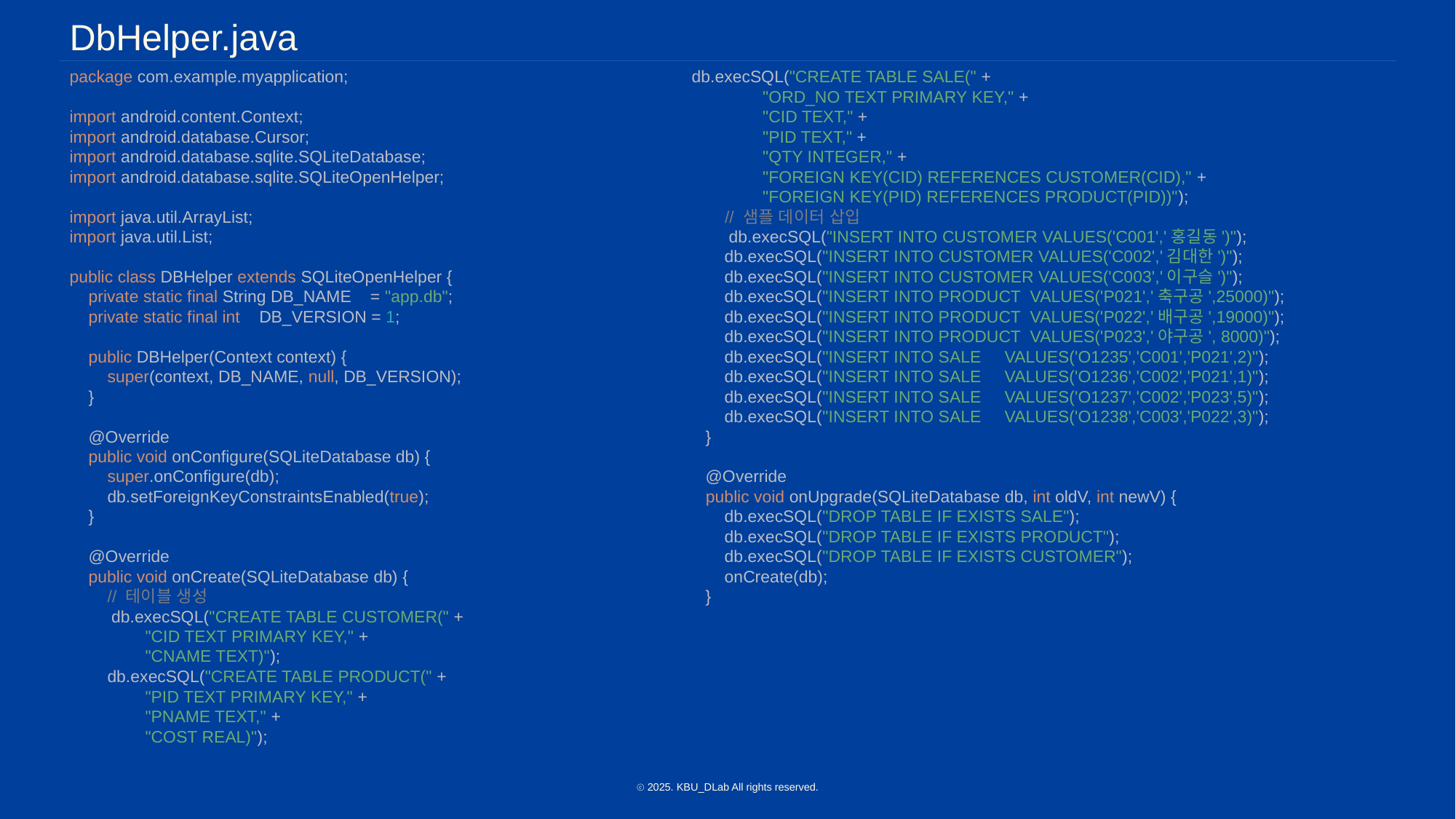

DbHelper.java
package com.example.myapplication;
import android.content.Context;
import android.database.Cursor;
import android.database.sqlite.SQLiteDatabase;
import android.database.sqlite.SQLiteOpenHelper;
import java.util.ArrayList;
import java.util.List;
public class DBHelper extends SQLiteOpenHelper {
    private static final String DB_NAME    = "app.db";
    private static final int    DB_VERSION = 1;
    public DBHelper(Context context) {
        super(context, DB_NAME, null, DB_VERSION);
    }
    @Override
    public void onConfigure(SQLiteDatabase db) {
        super.onConfigure(db);
        db.setForeignKeyConstraintsEnabled(true);
    }
    @Override
    public void onCreate(SQLiteDatabase db) {
        // 테이블 생성
        db.execSQL("CREATE TABLE CUSTOMER(" +
                "CID TEXT PRIMARY KEY," +
                "CNAME TEXT)");
        db.execSQL("CREATE TABLE PRODUCT(" +
                "PID TEXT PRIMARY KEY," +
                "PNAME TEXT," +
                "COST REAL)");
 db.execSQL("CREATE TABLE SALE(" +
                "ORD_NO TEXT PRIMARY KEY," +
                "CID TEXT," +
                "PID TEXT," +
                "QTY INTEGER," +
                "FOREIGN KEY(CID) REFERENCES CUSTOMER(CID)," +
                "FOREIGN KEY(PID) REFERENCES PRODUCT(PID))");
        // 샘플 데이터 삽입
        db.execSQL("INSERT INTO CUSTOMER VALUES('C001','홍길동')");
        db.execSQL("INSERT INTO CUSTOMER VALUES('C002','김대한')");
        db.execSQL("INSERT INTO CUSTOMER VALUES('C003','이구슬')");
        db.execSQL("INSERT INTO PRODUCT  VALUES('P021','축구공',25000)");
        db.execSQL("INSERT INTO PRODUCT  VALUES('P022','배구공',19000)");
        db.execSQL("INSERT INTO PRODUCT  VALUES('P023','야구공', 8000)");
        db.execSQL("INSERT INTO SALE     VALUES('O1235','C001','P021',2)");
        db.execSQL("INSERT INTO SALE     VALUES('O1236','C002','P021',1)");
        db.execSQL("INSERT INTO SALE     VALUES('O1237','C002','P023',5)");
        db.execSQL("INSERT INTO SALE     VALUES('O1238','C003','P022',3)");
    }
    @Override
    public void onUpgrade(SQLiteDatabase db, int oldV, int newV) {
        db.execSQL("DROP TABLE IF EXISTS SALE");
        db.execSQL("DROP TABLE IF EXISTS PRODUCT");
        db.execSQL("DROP TABLE IF EXISTS CUSTOMER");
        onCreate(db);
    }